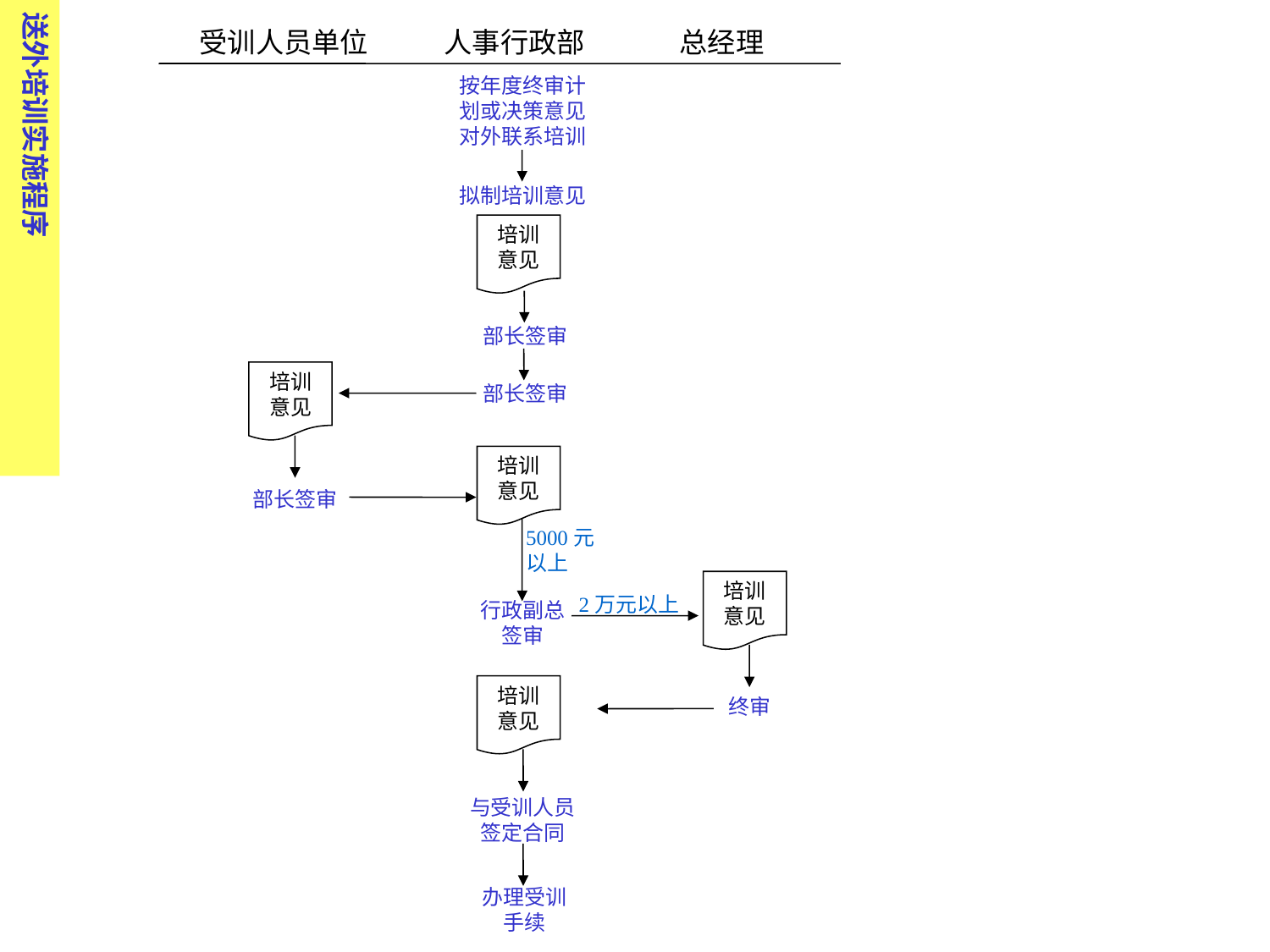

送外培训实施程序
受训人员单位            人事行政部               总经理

按年度终审计划或决策意见对外联系培训

拟制培训意见
培训
意见

部长签审

培训
意见
部长签审

培训
意见
部长签审

5000元以上
培训
意见
2万元以上
行政副总签审

培训
意见
终审

与受训人员签定合同

14
办理受训手续